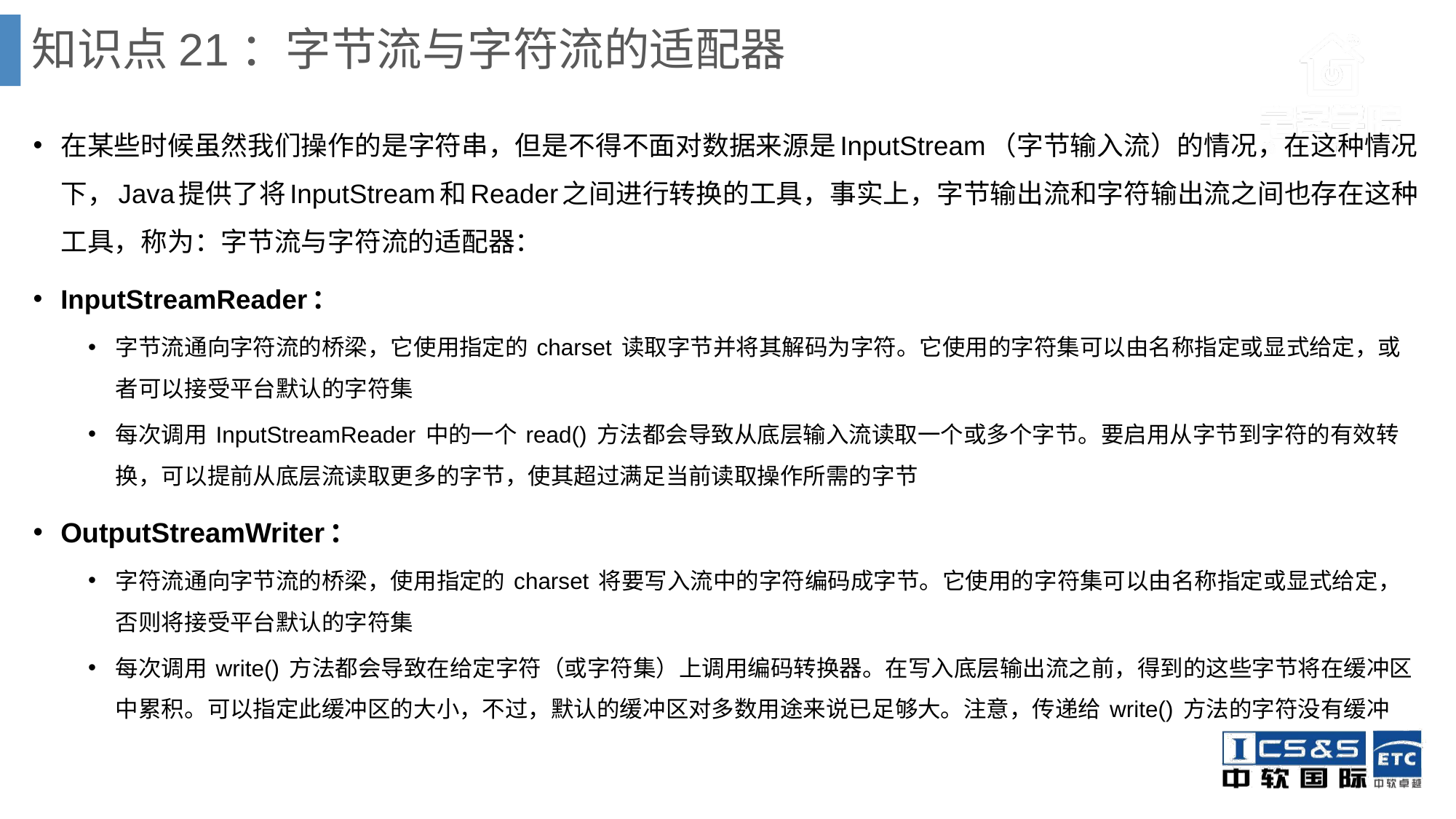

# 知识点21：字节流与字符流的适配器
在某些时候虽然我们操作的是字符串，但是不得不面对数据来源是InputStream（字节输入流）的情况，在这种情况下，Java提供了将InputStream和Reader之间进行转换的工具，事实上，字节输出流和字符输出流之间也存在这种工具，称为：字节流与字符流的适配器：
InputStreamReader：
字节流通向字符流的桥梁，它使用指定的 charset 读取字节并将其解码为字符。它使用的字符集可以由名称指定或显式给定，或者可以接受平台默认的字符集
每次调用 InputStreamReader 中的一个 read() 方法都会导致从底层输入流读取一个或多个字节。要启用从字节到字符的有效转换，可以提前从底层流读取更多的字节，使其超过满足当前读取操作所需的字节
OutputStreamWriter：
字符流通向字节流的桥梁，使用指定的 charset 将要写入流中的字符编码成字节。它使用的字符集可以由名称指定或显式给定，否则将接受平台默认的字符集
每次调用 write() 方法都会导致在给定字符（或字符集）上调用编码转换器。在写入底层输出流之前，得到的这些字节将在缓冲区中累积。可以指定此缓冲区的大小，不过，默认的缓冲区对多数用途来说已足够大。注意，传递给 write() 方法的字符没有缓冲